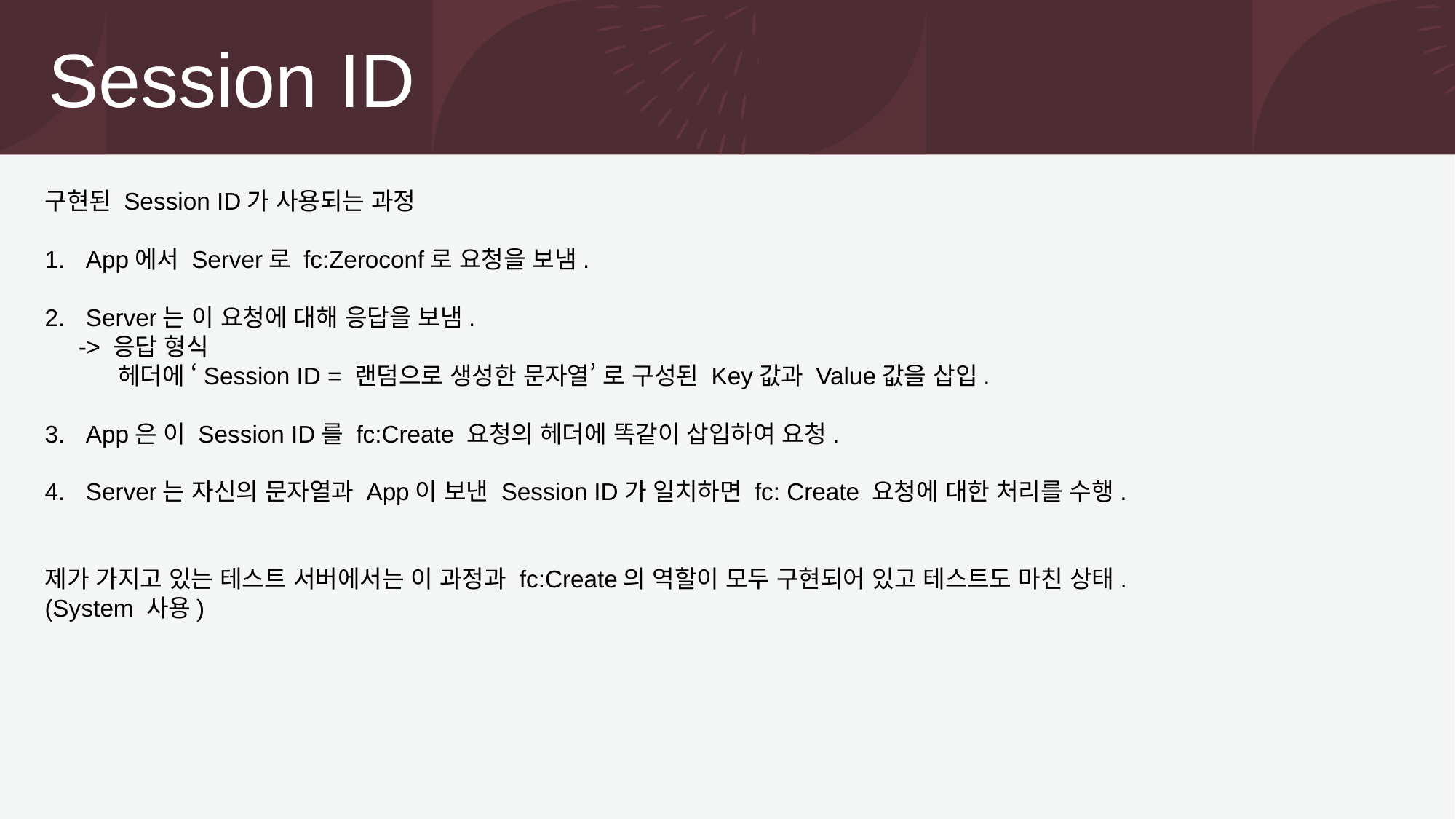

Session ID
구현된 Session ID가 사용되는 과정

App에서 Server로 fc:Zeroconf로 요청을 보냄.

Server는 이 요청에 대해 응답을 보냄.
     -> 응답 형식
          헤더에 ‘Session ID = 랜덤으로 생성한 문자열’ 로 구성된 Key값과 Value값을 삽입.

App은 이 Session ID를 fc:Create 요청의 헤더에 똑같이 삽입하여 요청.

Server는 자신의 문자열과 App이 보낸 Session ID가 일치하면 fc: Create 요청에 대한 처리를 수행.

제가 가지고 있는 테스트 서버에서는 이 과정과 fc:Create의 역할이 모두 구현되어 있고 테스트도 마친 상태.
(System 사용)